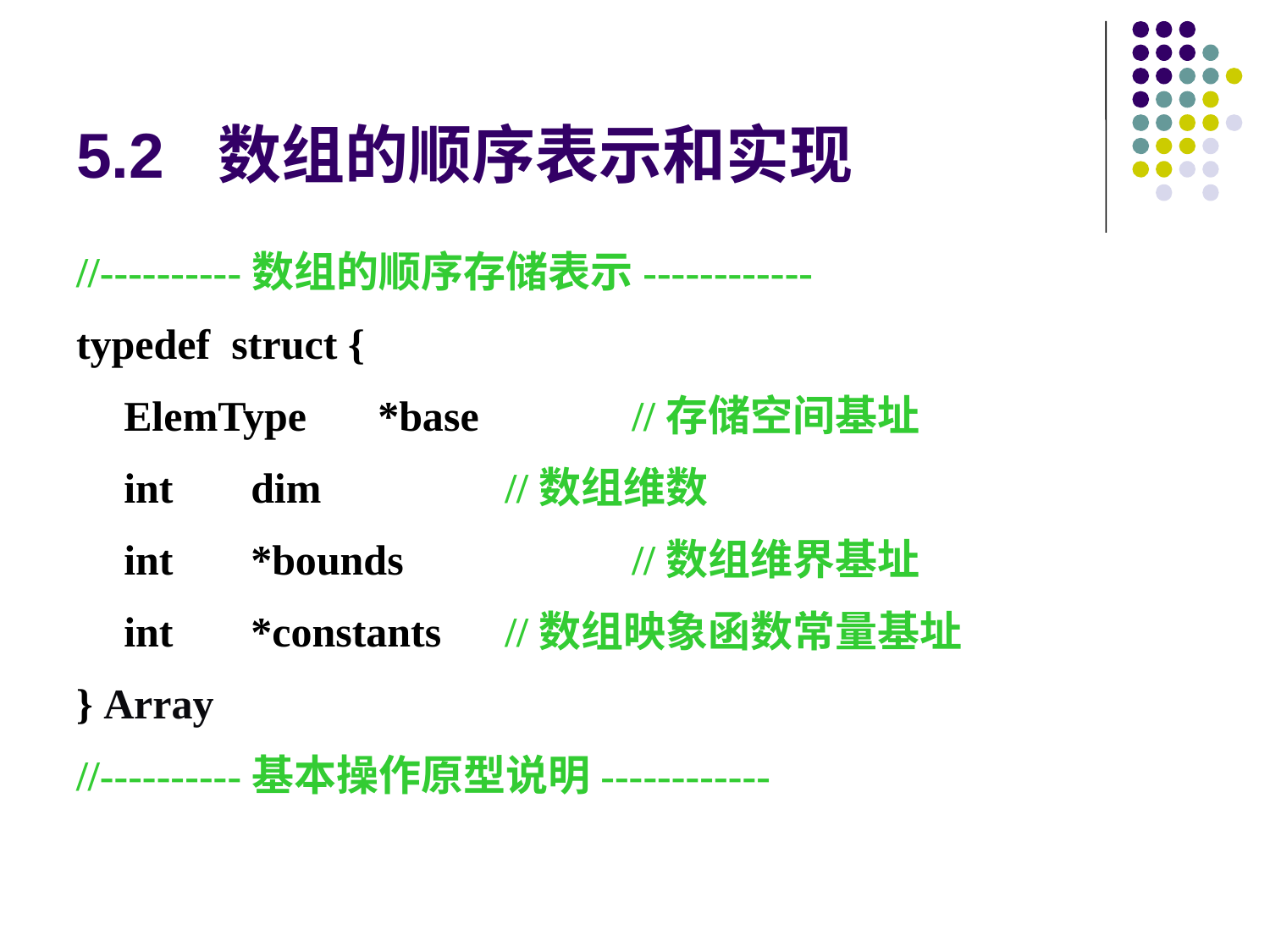

# 5.2 数组的顺序表示和实现
//----------数组的顺序存储表示------------
typedef  struct {
	ElemType	*base		//存储空间基址
	int	dim		//数组维数
	int	*bounds		//数组维界基址
	int	*constants	//数组映象函数常量基址
} Array
//----------基本操作原型说明------------